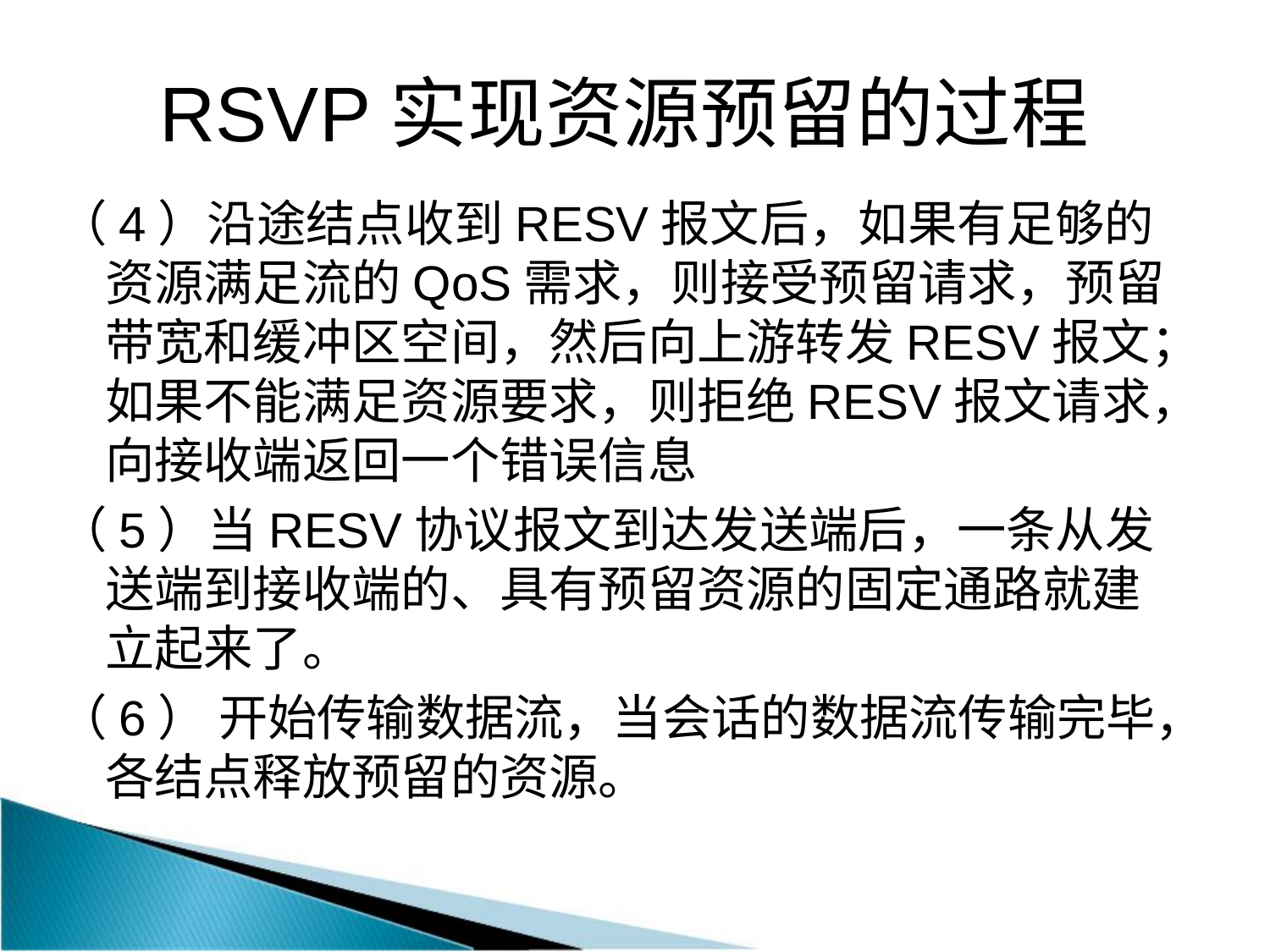

# RSVP实现资源预留的过程
（4）沿途结点收到RESV报文后，如果有足够的资源满足流的QoS需求，则接受预留请求，预留带宽和缓冲区空间，然后向上游转发RESV报文；如果不能满足资源要求，则拒绝RESV报文请求，向接收端返回一个错误信息
（5）当RESV协议报文到达发送端后，一条从发送端到接收端的、具有预留资源的固定通路就建立起来了。
（6） 开始传输数据流，当会话的数据流传输完毕，各结点释放预留的资源。